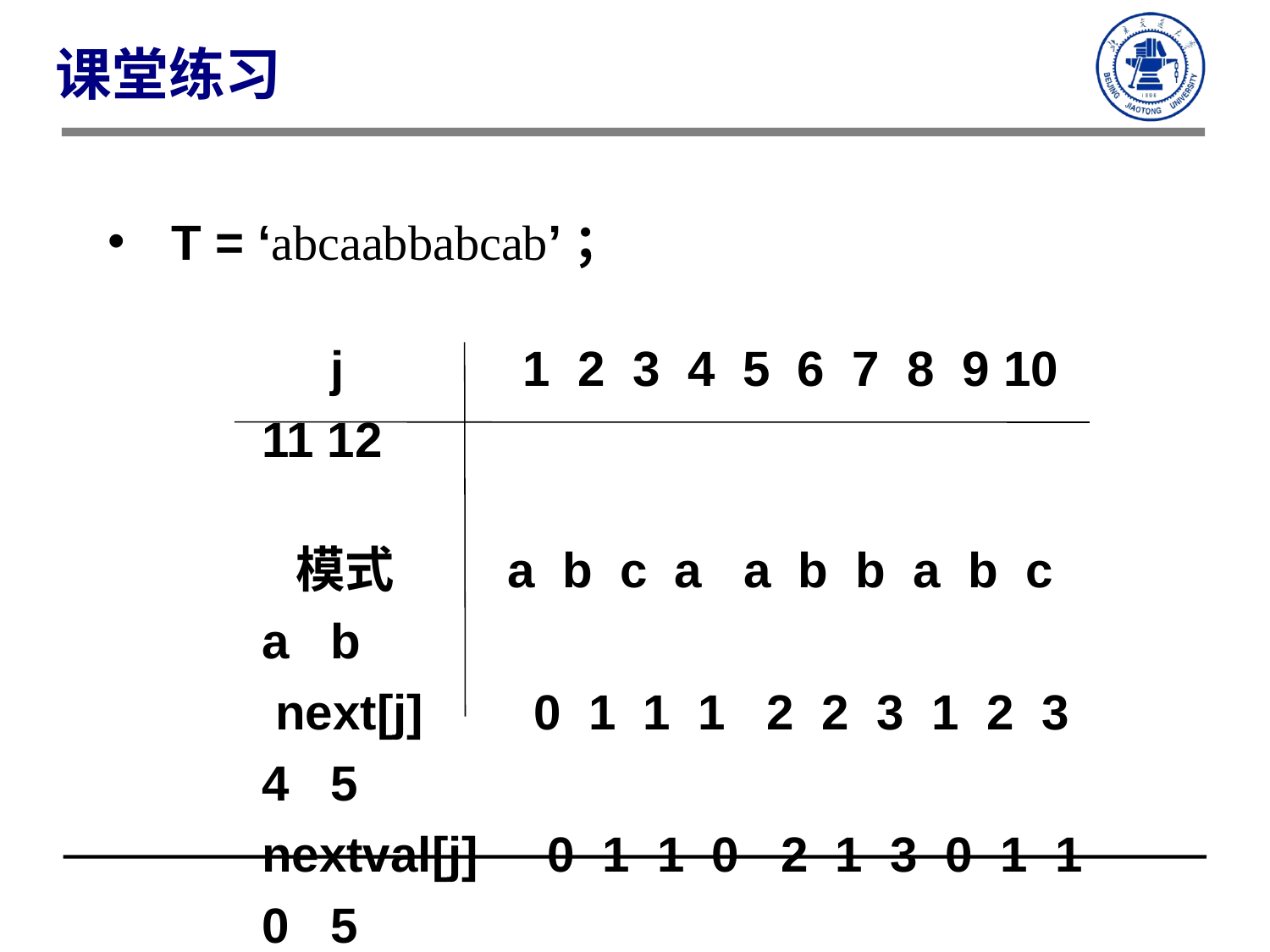

课堂练习
T = ‘abcaabbabcab’；
     j             1  2  3  4  5  6  7  8  9 10 11 12

  模式         a  b  c  a   a  b  b  a  b  c   a   b
 next[j]        0  1  1  1   2  2  3  1  2  3  4   5
nextval[j]     0  1  1  0   2  1  3  0  1  1  0   5